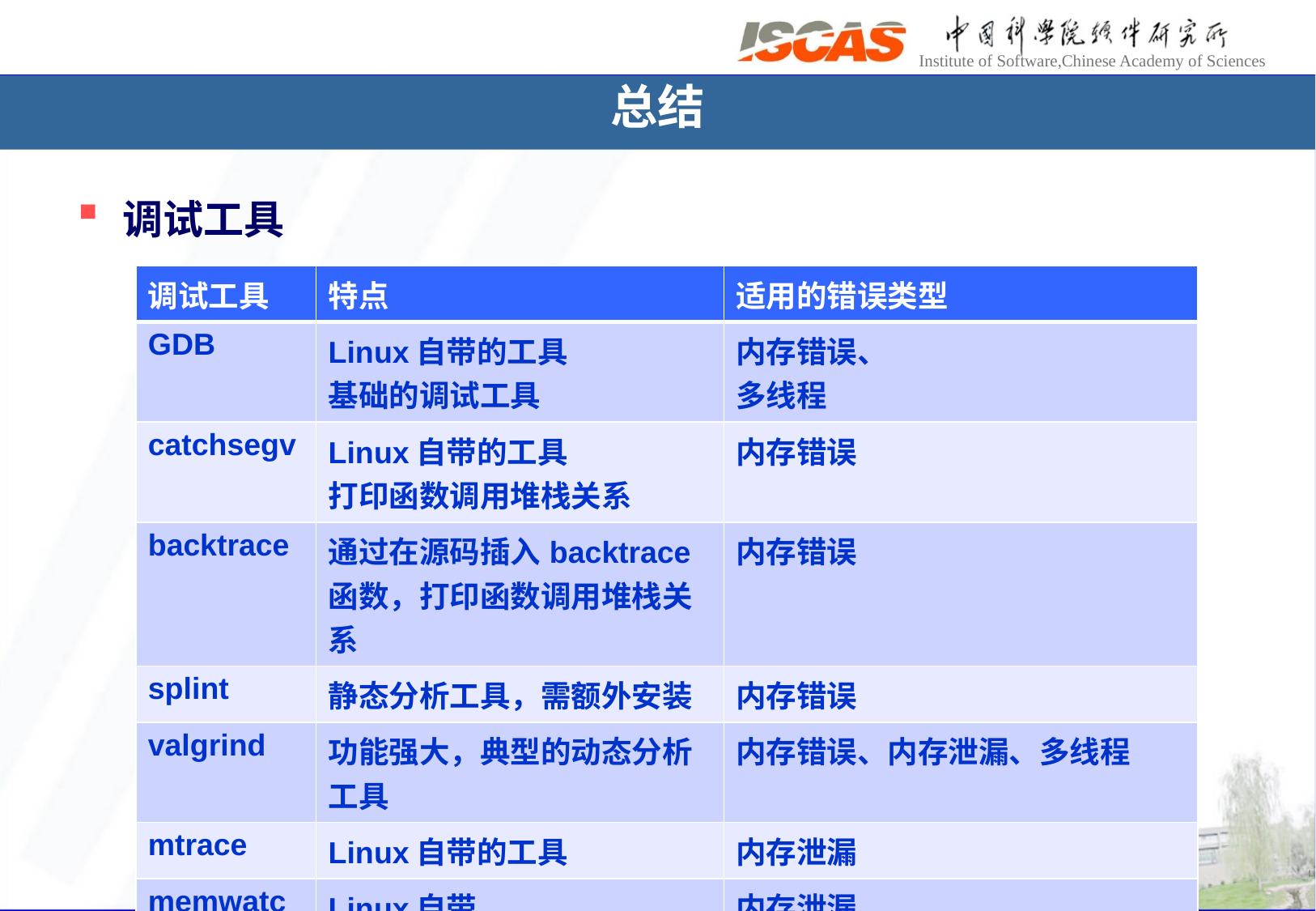

总结
调试工具

| 调试工具 | 特点 | 适用的错误类型 |
| --- | --- | --- |
| GDB | Linux自带的工具 基础的调试工具 | 内存错误、 多线程 |
| catchsegv | Linux自带的工具 打印函数调用堆栈关系 | 内存错误 |
| backtrace | 通过在源码插入backtrace函数，打印函数调用堆栈关系 | 内存错误 |
| splint | 静态分析工具，需额外安装 | 内存错误 |
| valgrind | 功能强大，典型的动态分析工具 | 内存错误、内存泄漏、多线程 |
| mtrace | Linux自带的工具 | 内存泄漏 |
| memwatch | Linux自带 源码形式 | 内存泄漏 |